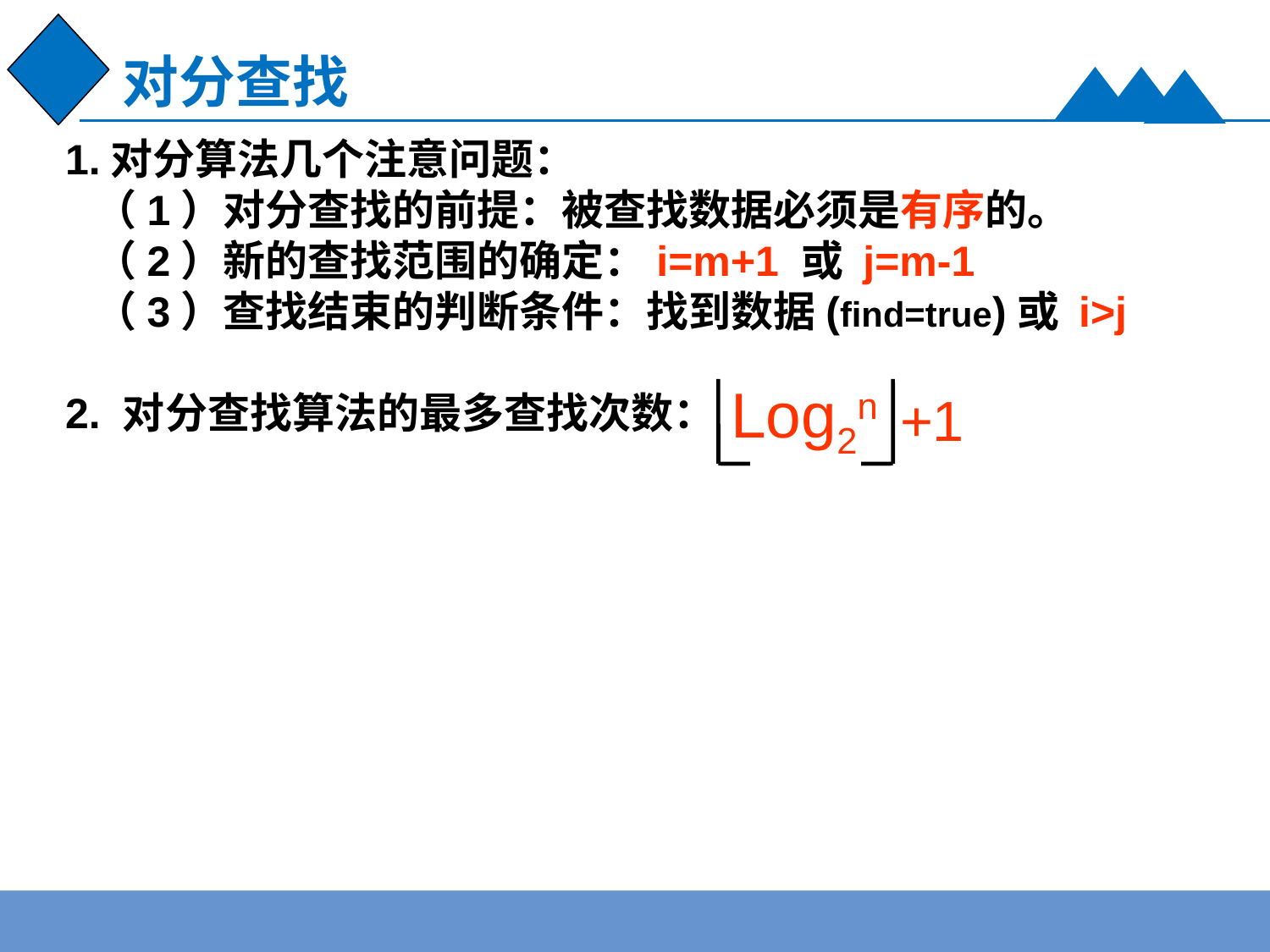

对分查找

1.对分算法几个注意问题：
  （1）对分查找的前提：被查找数据必须是有序的。
  （2）新的查找范围的确定：i=m+1 或 j=m-1
  （3）查找结束的判断条件：找到数据(find=true)或 i>j
Log2n

+1
2. 对分查找算法的最多查找次数：